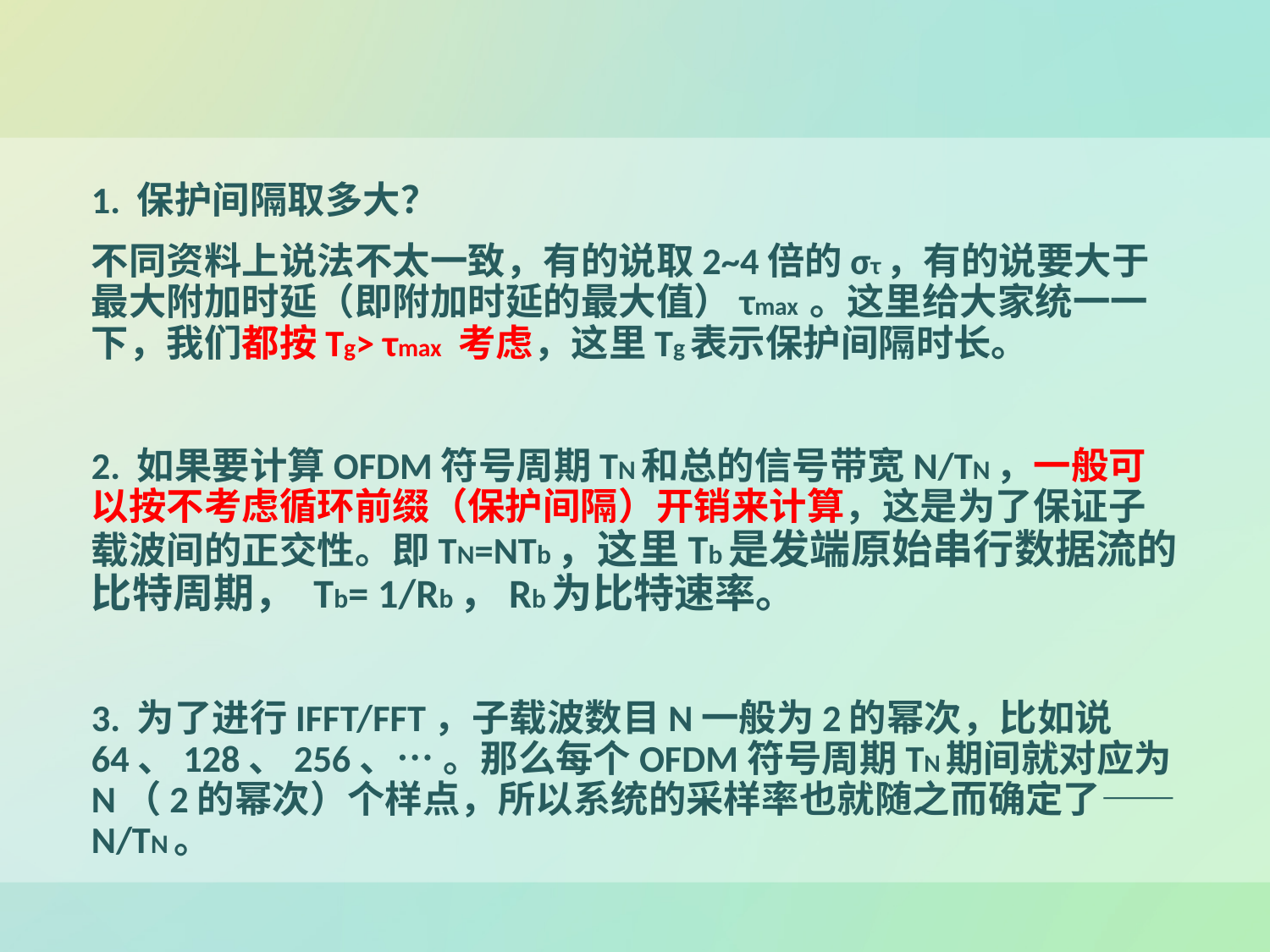

#
1. 保护间隔取多大？
不同资料上说法不太一致，有的说取2~4倍的στ，有的说要大于最大附加时延（即附加时延的最大值）τmax 。这里给大家统一一下，我们都按Tg> τmax 考虑，这里Tg表示保护间隔时长。

2. 如果要计算OFDM符号周期TN和总的信号带宽N/TN，一般可以按不考虑循环前缀（保护间隔）开销来计算，这是为了保证子载波间的正交性。即TN=NTb，这里Tb是发端原始串行数据流的比特周期， Tb= 1/Rb，Rb为比特速率。

3. 为了进行IFFT/FFT，子载波数目N一般为2的幂次，比如说64、128、256、… 。那么每个OFDM符号周期TN期间就对应为N（2的幂次）个样点，所以系统的采样率也就随之而确定了——N/TN。